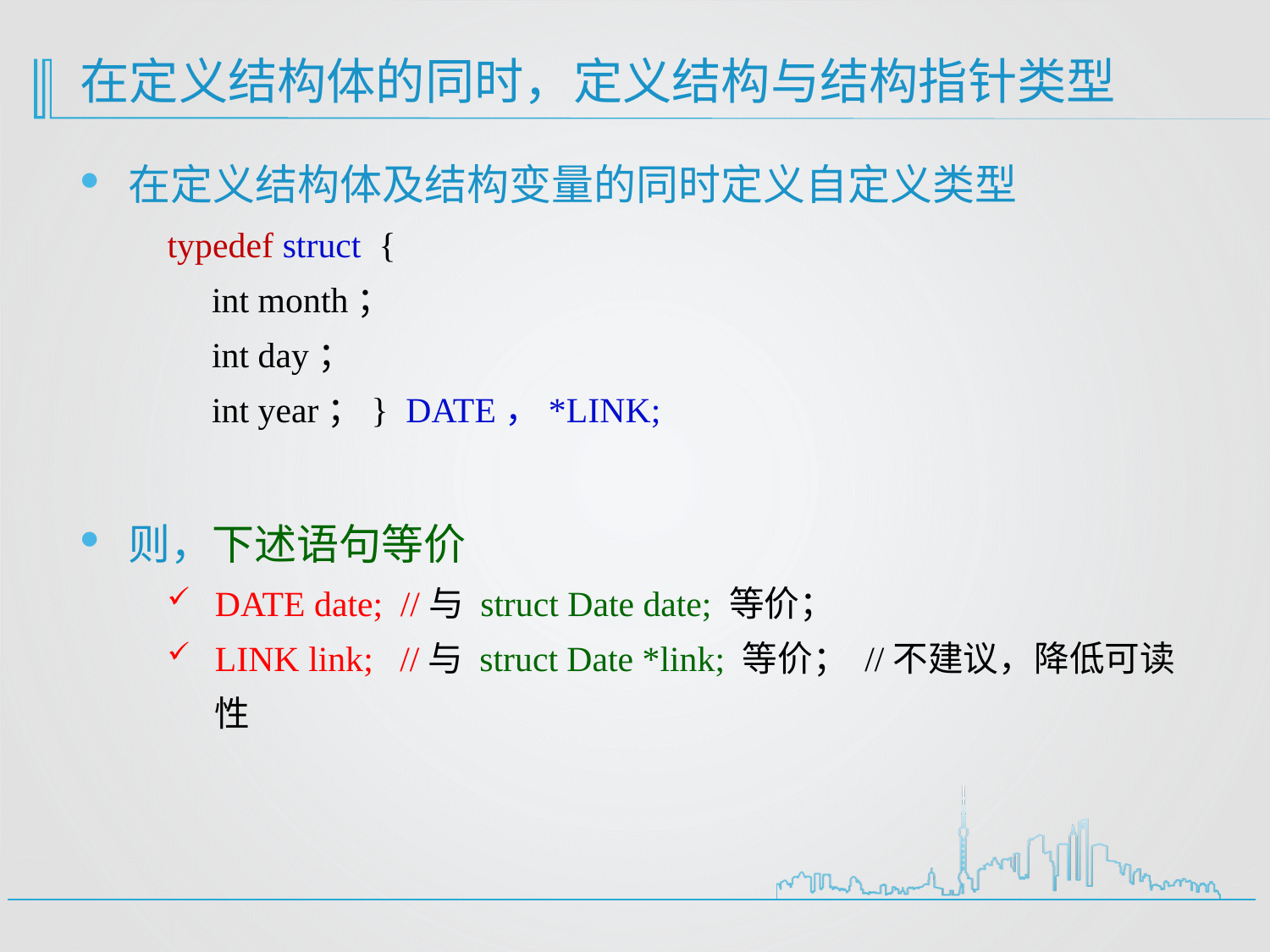

# 在定义结构体的同时，定义结构与结构指针类型
在定义结构体及结构变量的同时定义自定义类型
typedef struct  {
     int month；
     int day；
     int year；}  DATE，*LINK;

则，下述语句等价
DATE date;  //与 struct Date date; 等价；
LINK link;   //与 struct Date *link; 等价； //不建议，降低可读性